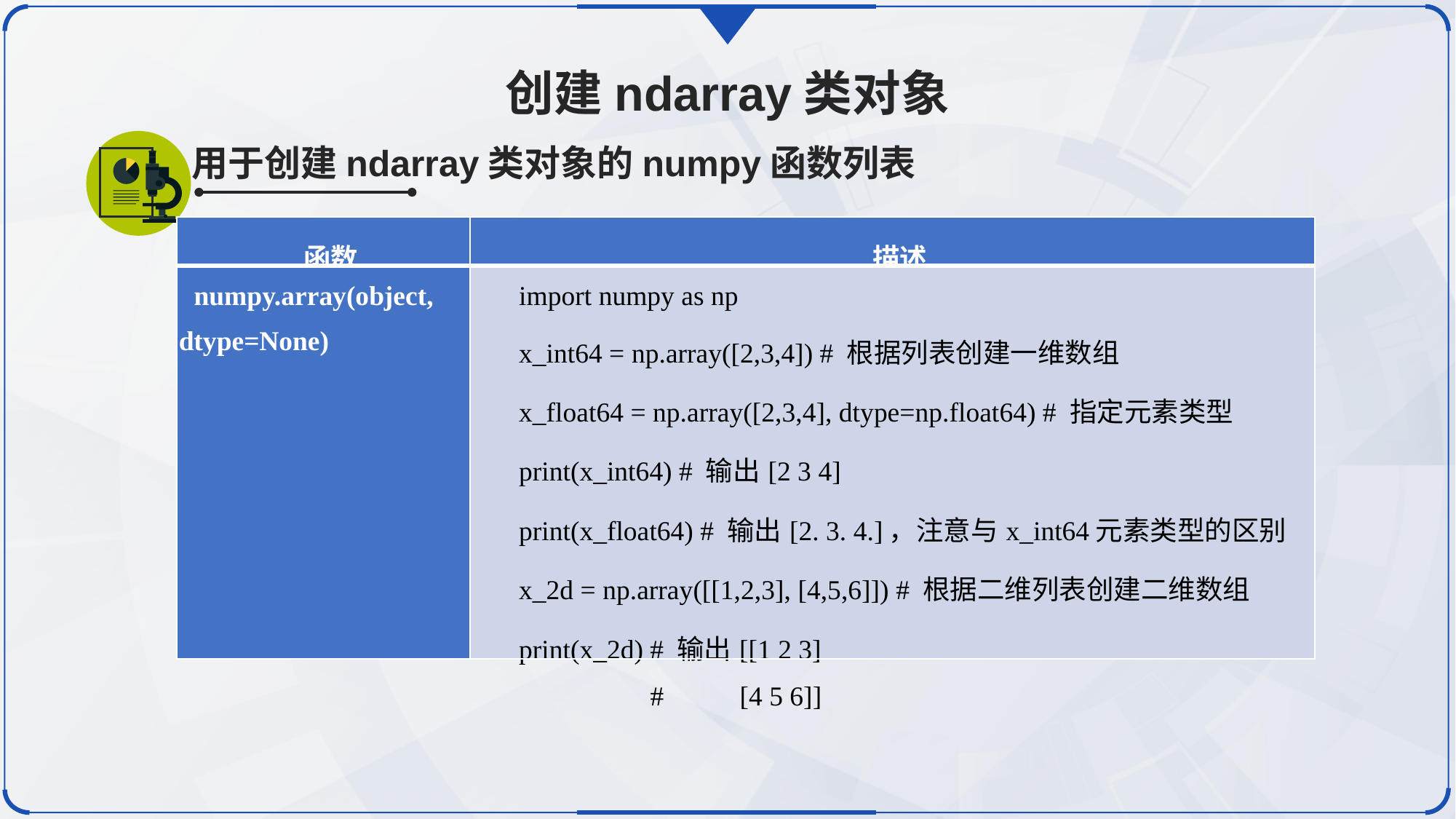

创建ndarray类对象

用于创建ndarray类对象的numpy函数列表
| 函数 | 描述 |
| --- | --- |
| numpy.array(object, dtype=None) | import numpy as np x\_int64 = np.array([2,3,4]) # 根据列表创建一维数组 x\_float64 = np.array([2,3,4], dtype=np.float64) # 指定元素类型 print(x\_int64) # 输出[2 3 4] print(x\_float64) # 输出[2. 3. 4.]，注意与x\_int64元素类型的区别 x\_2d = np.array([[1,2,3], [4,5,6]]) # 根据二维列表创建二维数组 print(x\_2d) # 输出[[1 2 3] # [4 5 6]] |